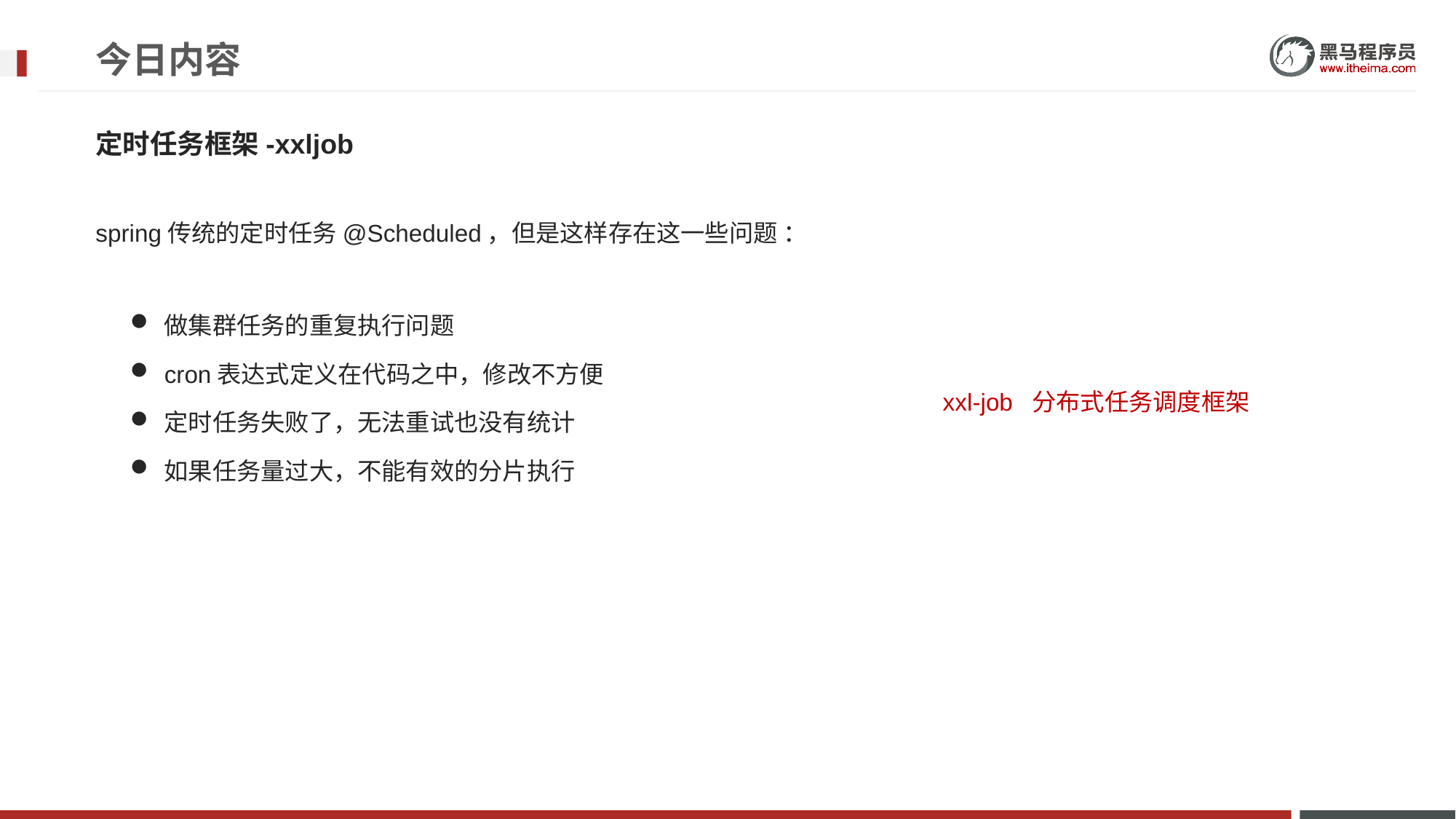

# 今日内容
定时任务框架-xxljob
spring传统的定时任务@Scheduled，但是这样存在这一些问题 ：

做集群任务的重复执行问题
cron表达式定义在代码之中，修改不方便
定时任务失败了，无法重试也没有统计
如果任务量过大，不能有效的分片执行
xxl-job  分布式任务调度框架